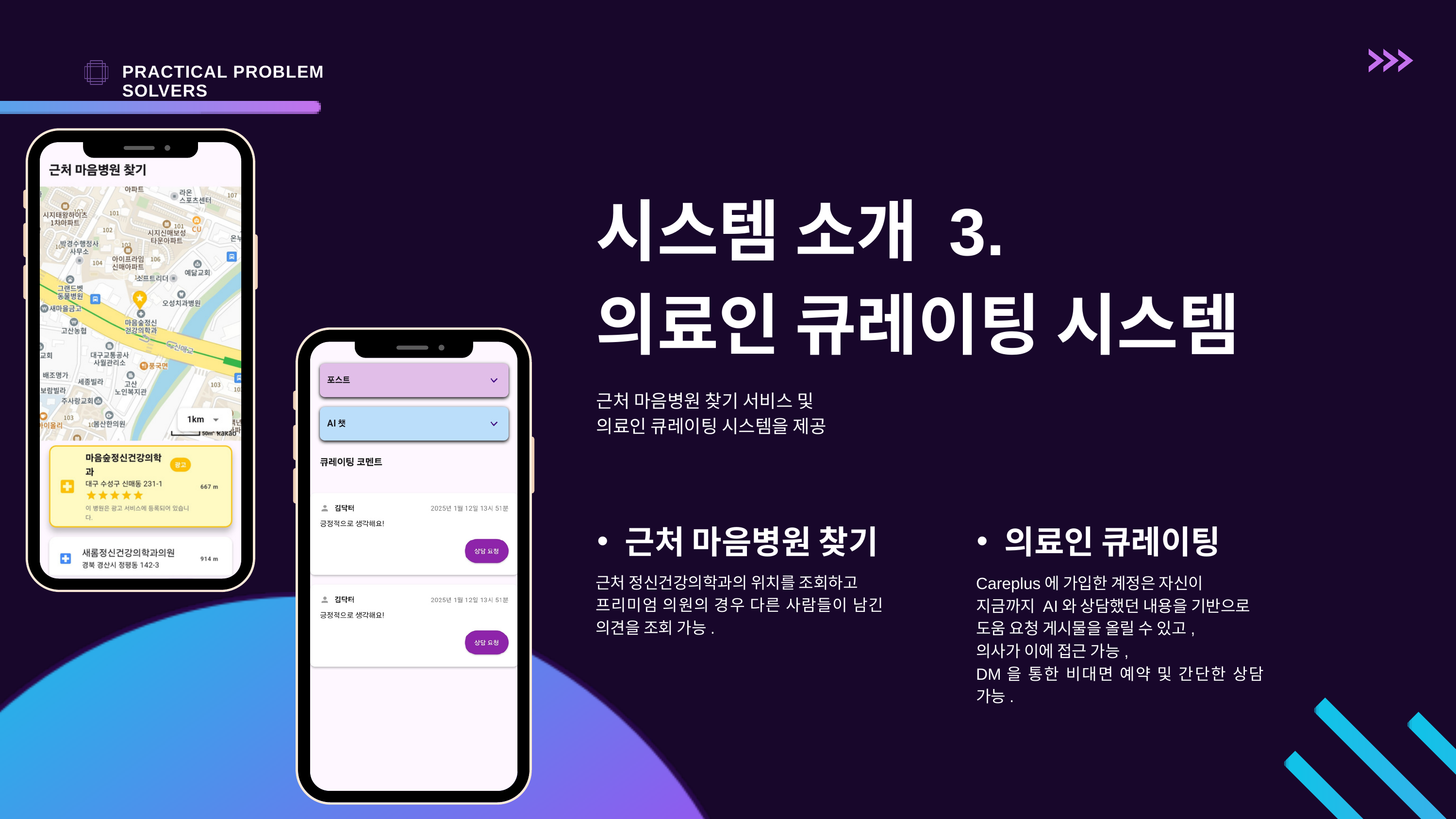

PRACTICAL PROBLEM SOLVERS

시스템 소개 3.
의료인 큐레이팅 시스템

근처 마음병원 찾기 서비스 및
의료인 큐레이팅 시스템을 제공
근처 마음병원 찾기
의료인 큐레이팅
근처 정신건강의학과의 위치를 조회하고
프리미엄 의원의 경우 다른 사람들이 남긴 의견을 조회 가능.
Careplus에 가입한 계정은 자신이
지금까지 AI와 상담했던 내용을 기반으로
도움 요청 게시물을 올릴 수 있고,
의사가 이에 접근 가능,
DM을 통한 비대면 예약 및 간단한 상담 가능.